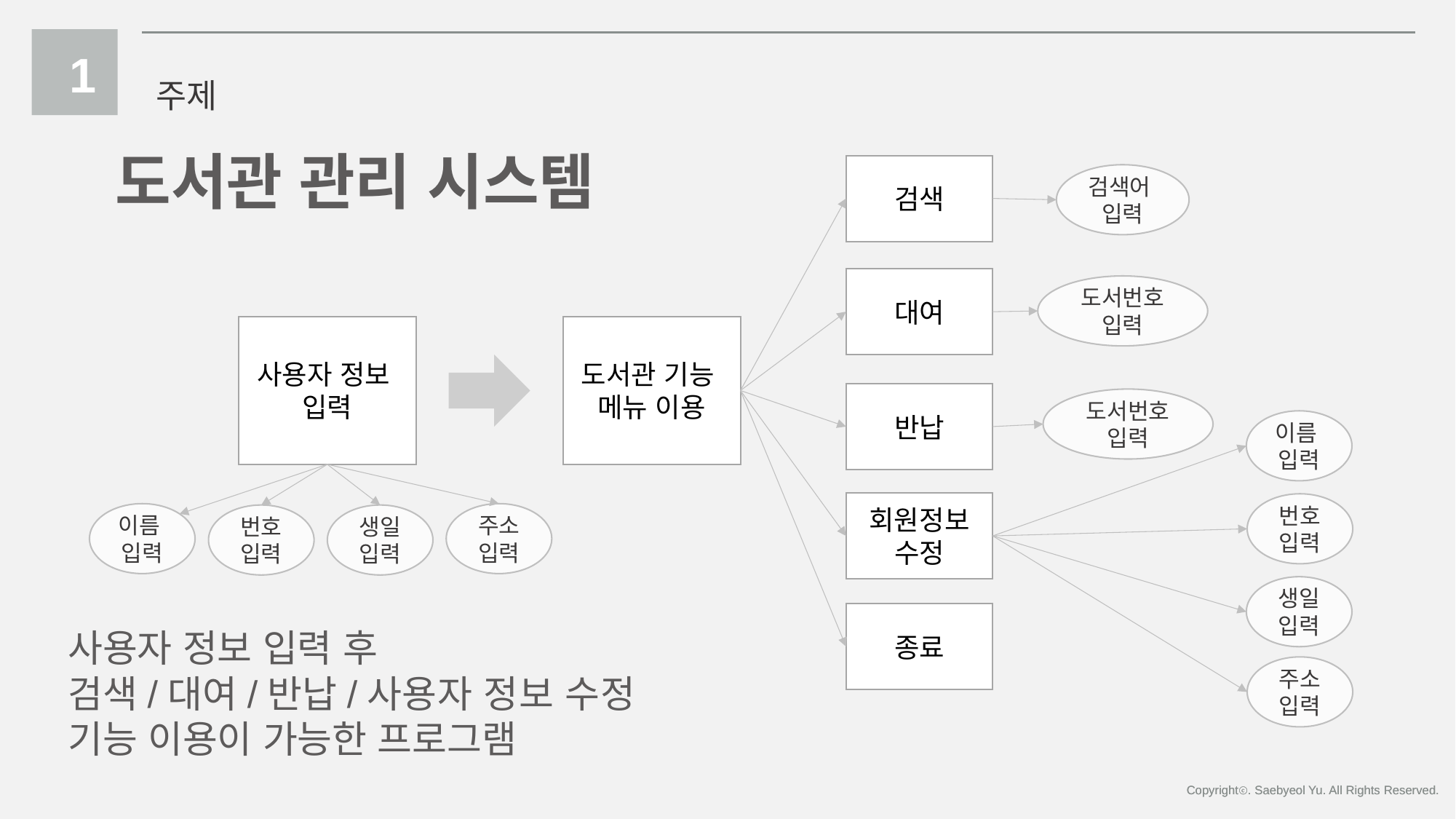

1
주제
도서관 관리 시스템
검색
검색어
입력
대여
도서번호입력
사용자 정보
입력
도서관 기능
메뉴 이용

반납
도서번호입력
이름
입력
회원정보 수정
번호입력
이름
입력
주소입력
번호입력
생일입력
생일입력
종료
주소입력
사용자 정보 입력 후
검색/대여/반납/사용자 정보 수정
기능 이용이 가능한 프로그램
Copyrightⓒ. Saebyeol Yu. All Rights Reserved.